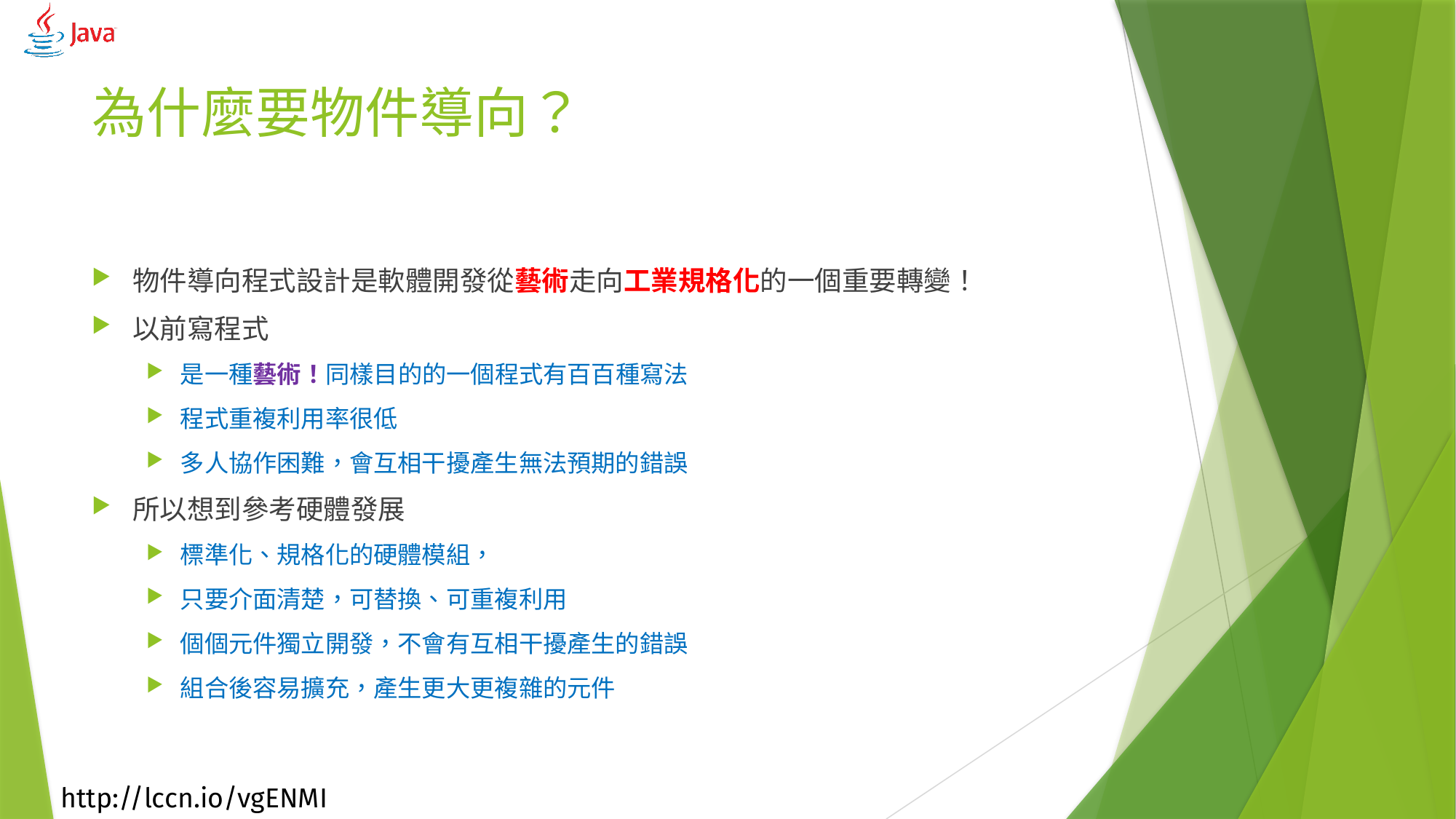

# 為什麼要物件導向？
物件導向程式設計是軟體開發從藝術走向工業規格化的一個重要轉變！
以前寫程式
是一種藝術！同樣目的的一個程式有百百種寫法
程式重複利用率很低
多人協作困難，會互相干擾產生無法預期的錯誤
所以想到參考硬體發展
標準化、規格化的硬體模組，
只要介面清楚，可替換、可重複利用
個個元件獨立開發，不會有互相干擾產生的錯誤
組合後容易擴充，產生更大更複雜的元件